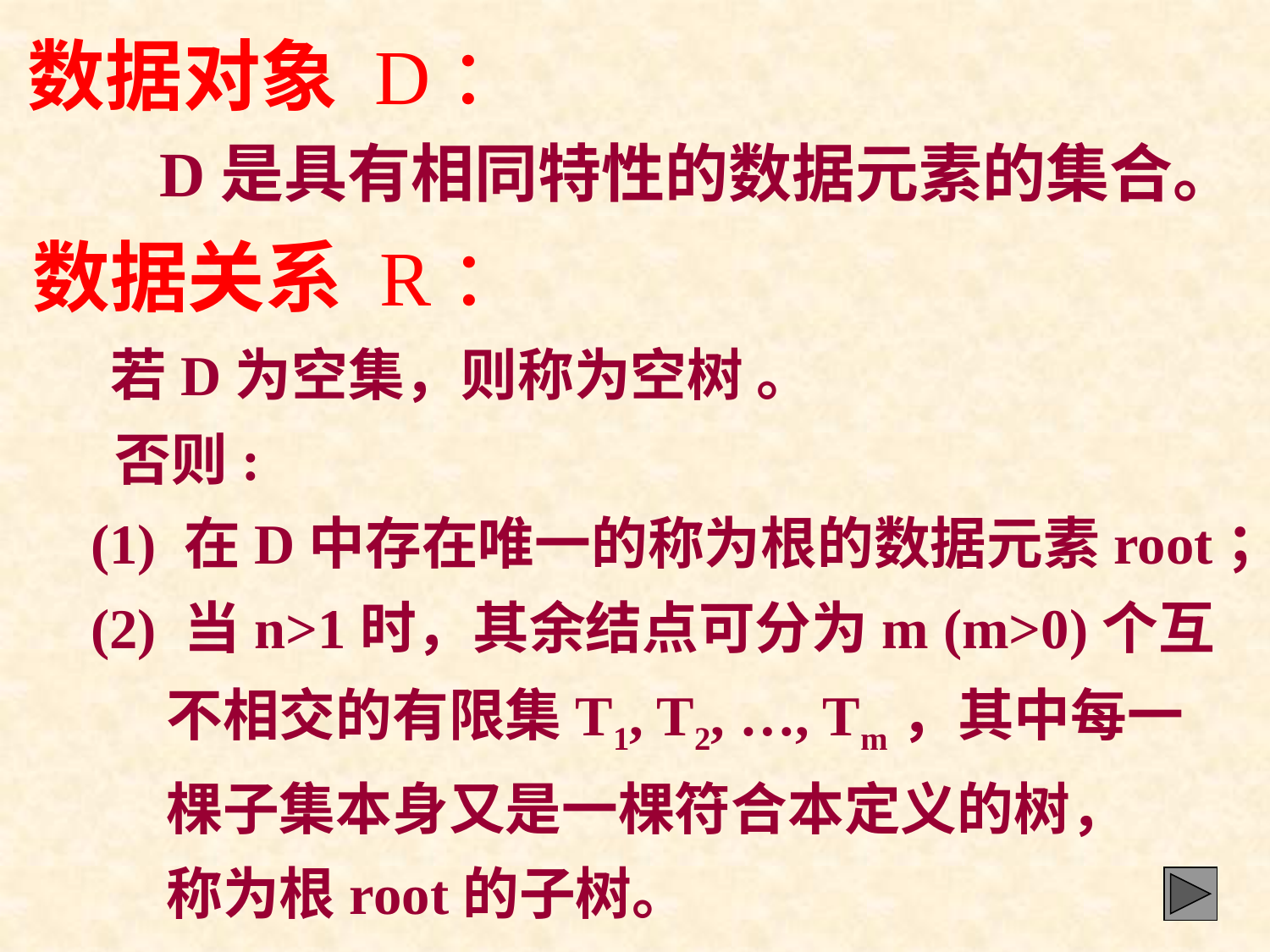

数据对象 D：
D是具有相同特性的数据元素的集合。
 数据关系 R：
    若D为空集，则称为空树 。
   否则:
  (1) 在D中存在唯一的称为根的数据元素root；
  (2) 当n>1时，其余结点可分为m (m>0)个互
       不相交的有限集T1, T2, …, Tm，其中每一
       棵子集本身又是一棵符合本定义的树，
       称为根root的子树。